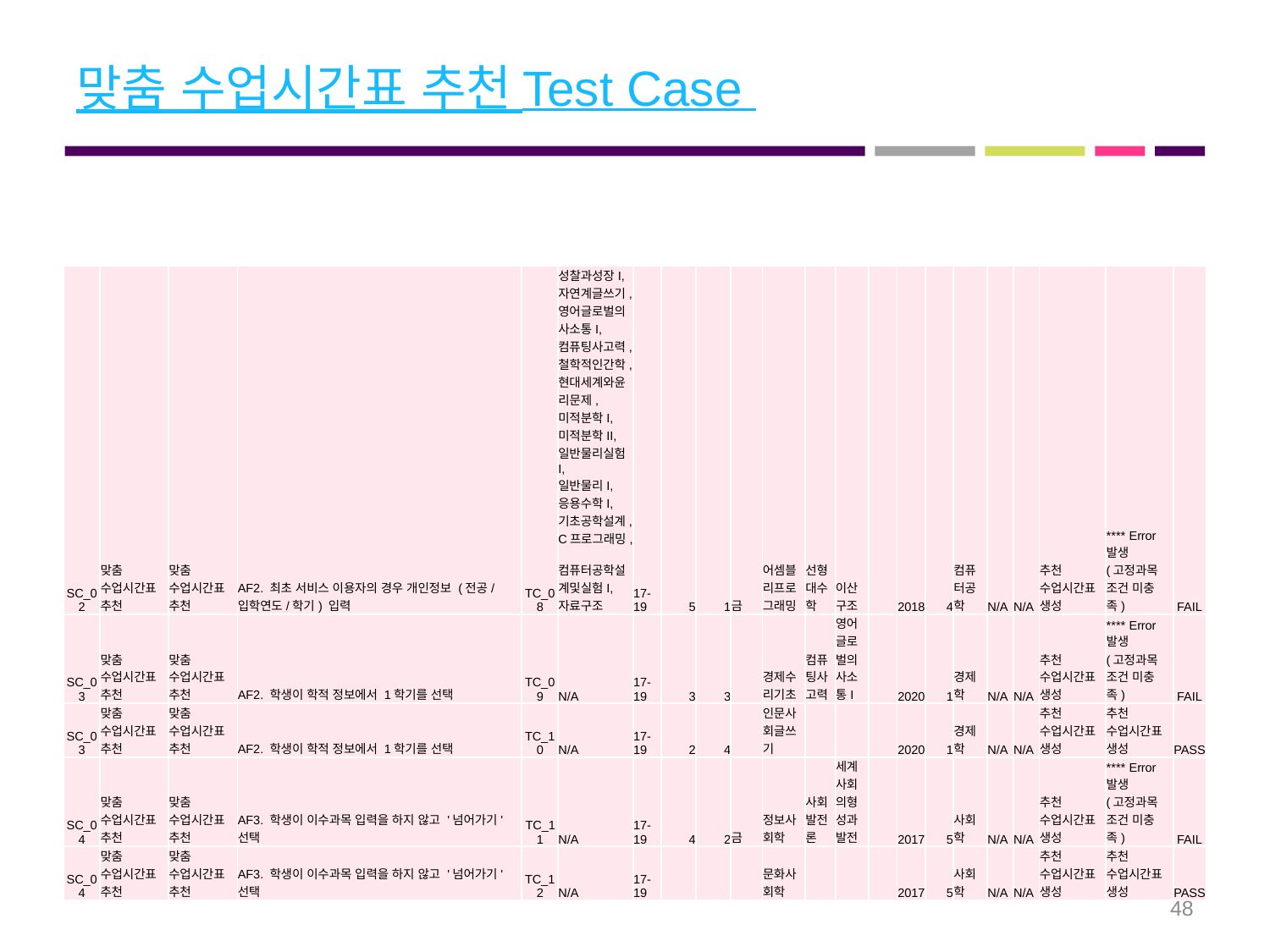

# 맞춤 수업시간표 추천 Test Case
| SC\_02 | 맞춤 수업시간표 추천 | 맞춤 수업시간표 추천 | AF2. 최초 서비스 이용자의 경우 개인정보 (전공/입학연도/학기) 입력 | TC\_08 | 성찰과성장I, 자연계글쓰기, 영어글로벌의사소통I, 컴퓨팅사고력, 철학적인간학, 현대세계와윤리문제, 미적분학I, 미적분학II, 일반물리실험I, 일반물리I, 응용수학I, 기초공학설계, C프로그래밍, 컴퓨터공학설계및실험I, 자료구조 | 17-19 | 5 | 1 | 금 | 어셈블리프로그래밍 | 선형대수학 | 이산구조 |  | 2018 | 4 | 컴퓨터공학 | N/A | N/A | 추천 수업시간표 생성 | \*\*\*\* Error 발생 (고정과목 조건 미충족) | FAIL |
| --- | --- | --- | --- | --- | --- | --- | --- | --- | --- | --- | --- | --- | --- | --- | --- | --- | --- | --- | --- | --- | --- |
| SC\_03 | 맞춤 수업시간표 추천 | 맞춤 수업시간표 추천 | AF2. 학생이 학적 정보에서 1학기를 선택 | TC\_09 | N/A | 17-19 | 3 | 3 |  | 경제수리기초 | 컴퓨팅사고력 | 영어글로벌의사소통I |  | 2020 | 1 | 경제학 | N/A | N/A | 추천 수업시간표 생성 | \*\*\*\* Error 발생 (고정과목 조건 미충족) | FAIL |
| SC\_03 | 맞춤 수업시간표 추천 | 맞춤 수업시간표 추천 | AF2. 학생이 학적 정보에서 1학기를 선택 | TC\_10 | N/A | 17-19 | 2 | 4 |  | 인문사회글쓰기 |  |  |  | 2020 | 1 | 경제학 | N/A | N/A | 추천 수업시간표 생성 | 추천 수업시간표 생성 | PASS |
| SC\_04 | 맞춤 수업시간표 추천 | 맞춤 수업시간표 추천 | AF3. 학생이 이수과목 입력을 하지 않고 '넘어가기' 선택 | TC\_11 | N/A | 17-19 | 4 | 2 | 금 | 정보사회학 | 사회발전론 | 세계사회의형성과발전 |  | 2017 | 5 | 사회학 | N/A | N/A | 추천 수업시간표 생성 | \*\*\*\* Error 발생 (고정과목 조건 미충족) | FAIL |
| SC\_04 | 맞춤 수업시간표 추천 | 맞춤 수업시간표 추천 | AF3. 학생이 이수과목 입력을 하지 않고 '넘어가기' 선택 | TC\_12 | N/A | 17-19 |  |  |  | 문화사회학 |  |  |  | 2017 | 5 | 사회학 | N/A | N/A | 추천 수업시간표 생성 | 추천 수업시간표 생성 | PASS |
48